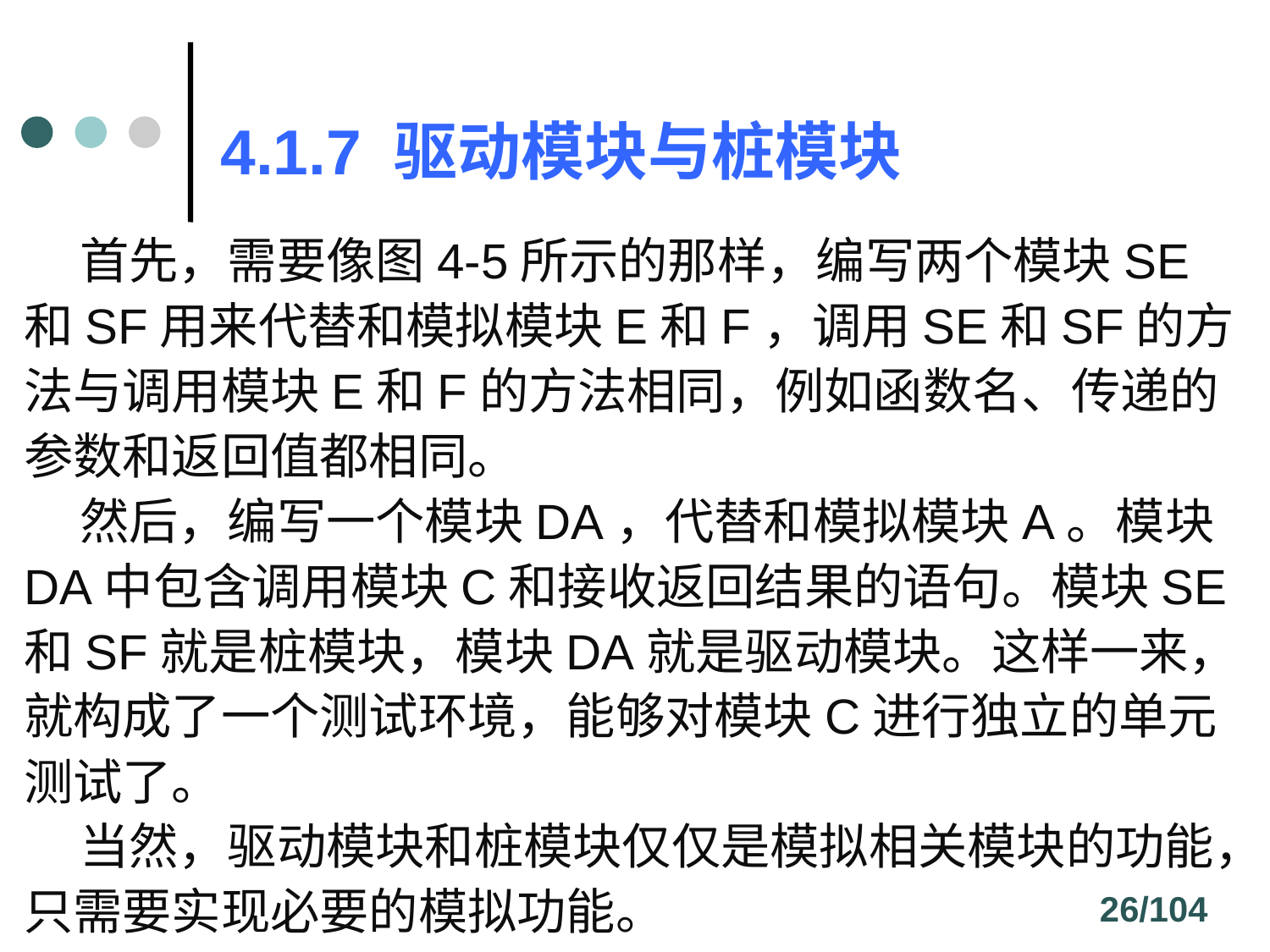

# 4.1.7 驱动模块与桩模块
    首先，需要像图4-5所示的那样，编写两个模块SE和SF用来代替和模拟模块E和F，调用SE和SF的方法与调用模块E和F的方法相同，例如函数名、传递的参数和返回值都相同。
    然后，编写一个模块DA，代替和模拟模块A。模块DA中包含调用模块C和接收返回结果的语句。模块SE和SF就是桩模块，模块DA就是驱动模块。这样一来，就构成了一个测试环境，能够对模块C进行独立的单元测试了。
    当然，驱动模块和桩模块仅仅是模拟相关模块的功能，只需要实现必要的模拟功能。
26/104